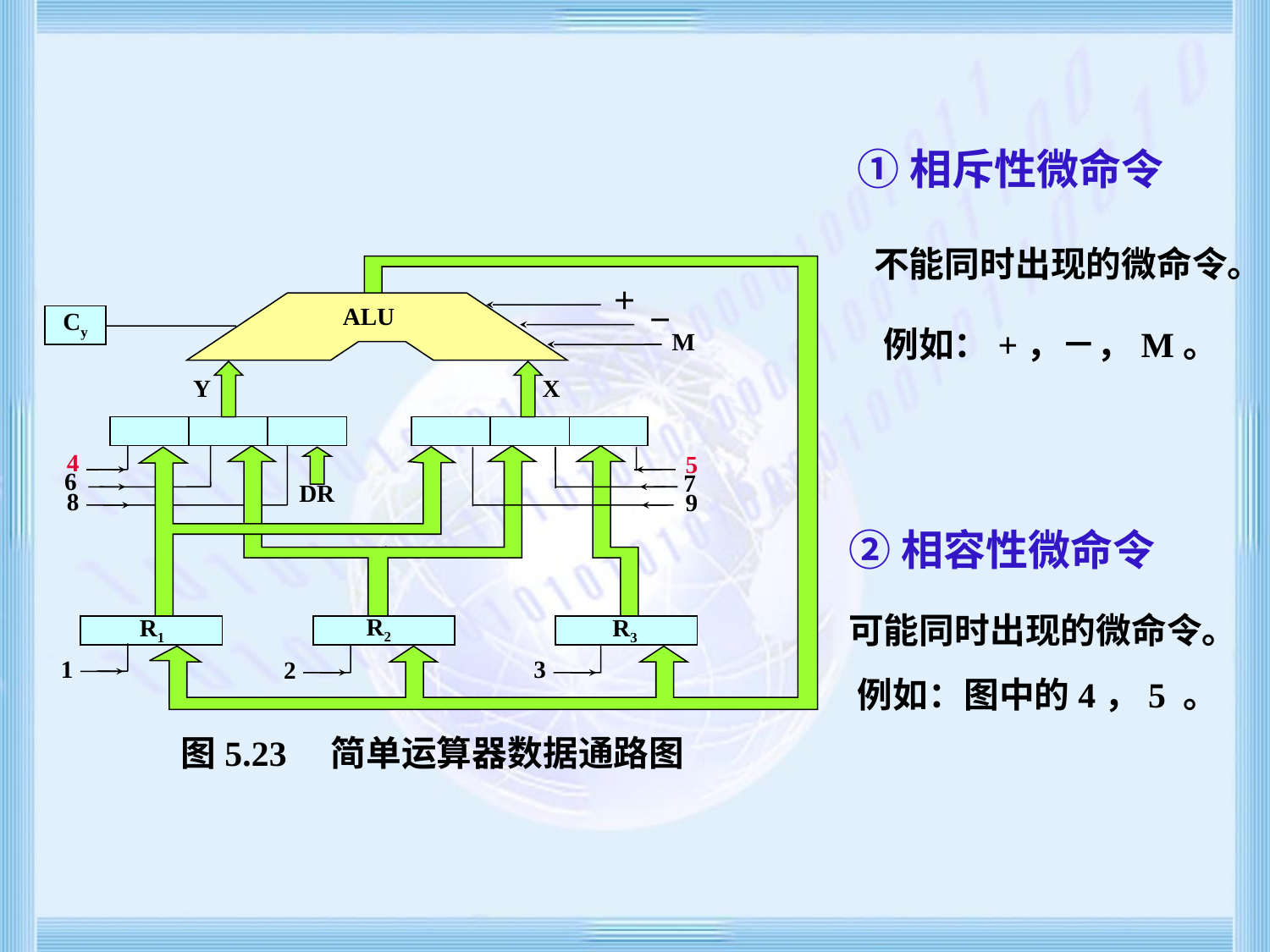

①相斥性微命令

 不能同时出现的微命令。

＋

ALU

－
Cy

M

Y
X

4
5
6
7

DR
8

9

R2
R1
R3

1
3
2

图5.23　简单运算器数据通路图
例如：+，－，M。

②相容性微命令

可能同时出现的微命令。
例如：图中的4，5 。

6